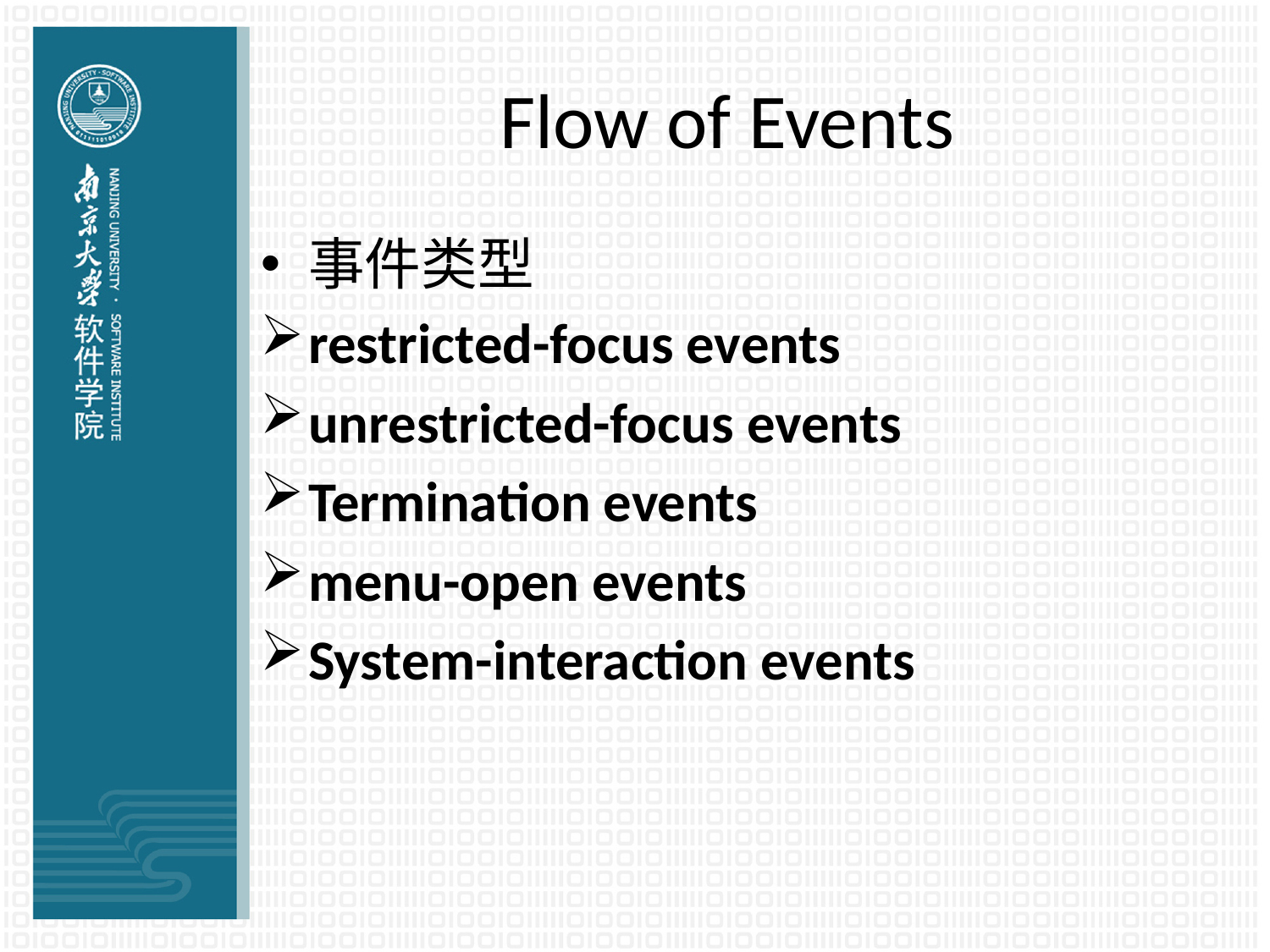

# Flow of Events
事件类型
restricted-focus events
unrestricted-focus events
Termination events
menu-open events
System-interaction events